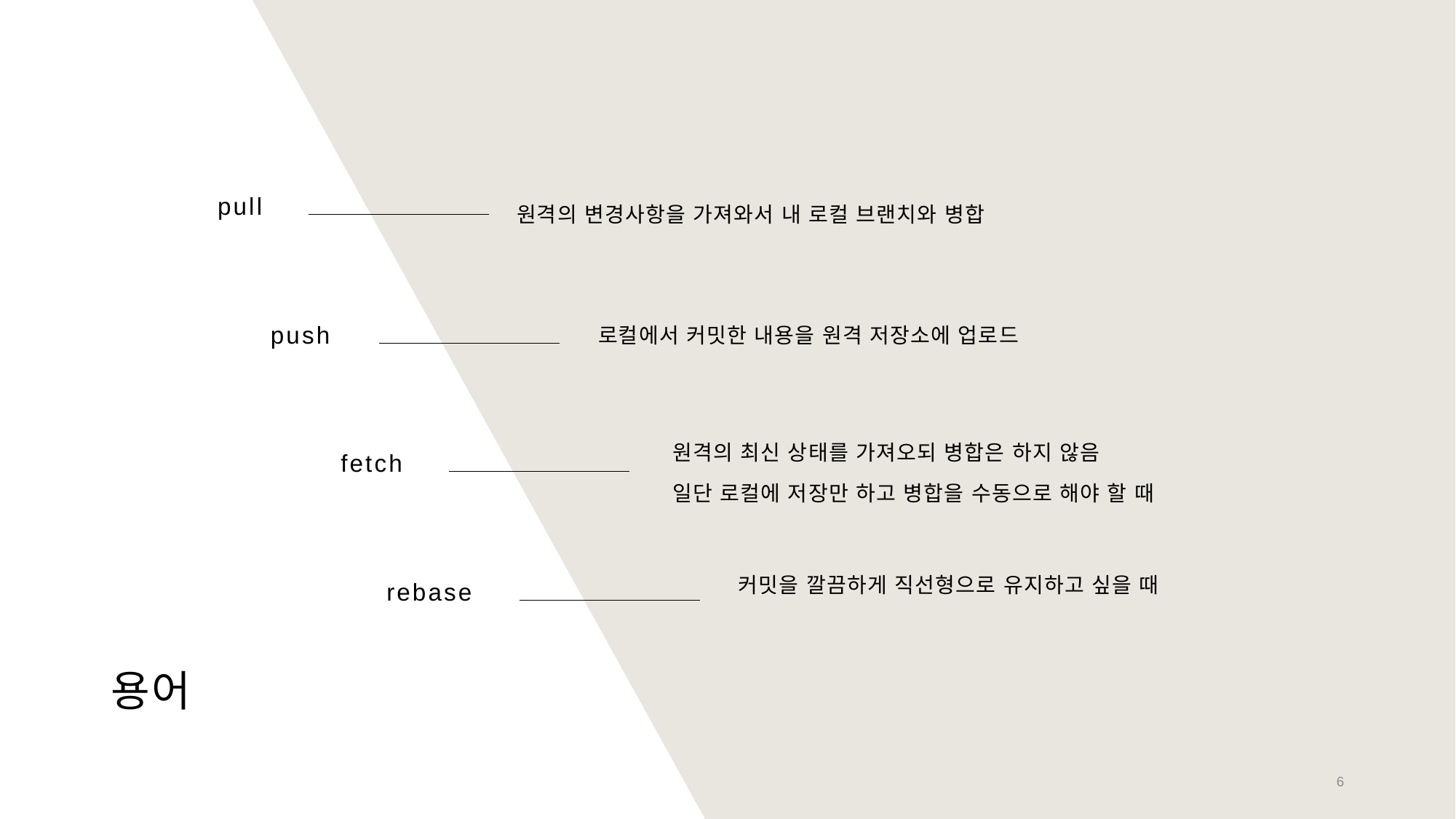

pull
원격의 변경사항을 가져와서 내 로컬 브랜치와 병합
push
로컬에서 커밋한 내용을 원격 저장소에 업로드
fetch
원격의 최신 상태를 가져오되 병합은 하지 않음
일단 로컬에 저장만 하고 병합을 수동으로 해야 할 때
rebase
커밋을 깔끔하게 직선형으로 유지하고 싶을 때
# 용어
6